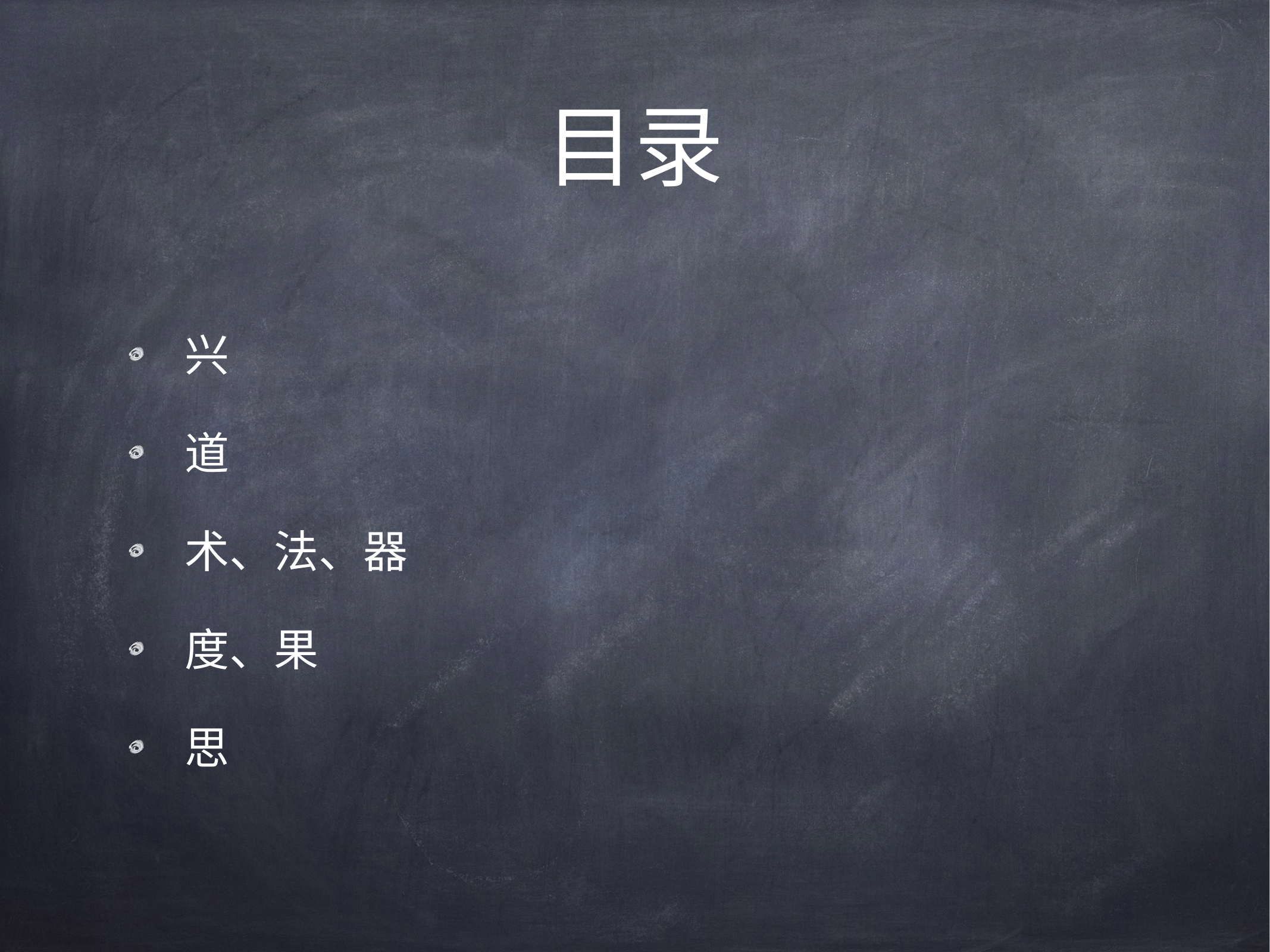

# 目录
兴
道
术、法、器
度、果
思